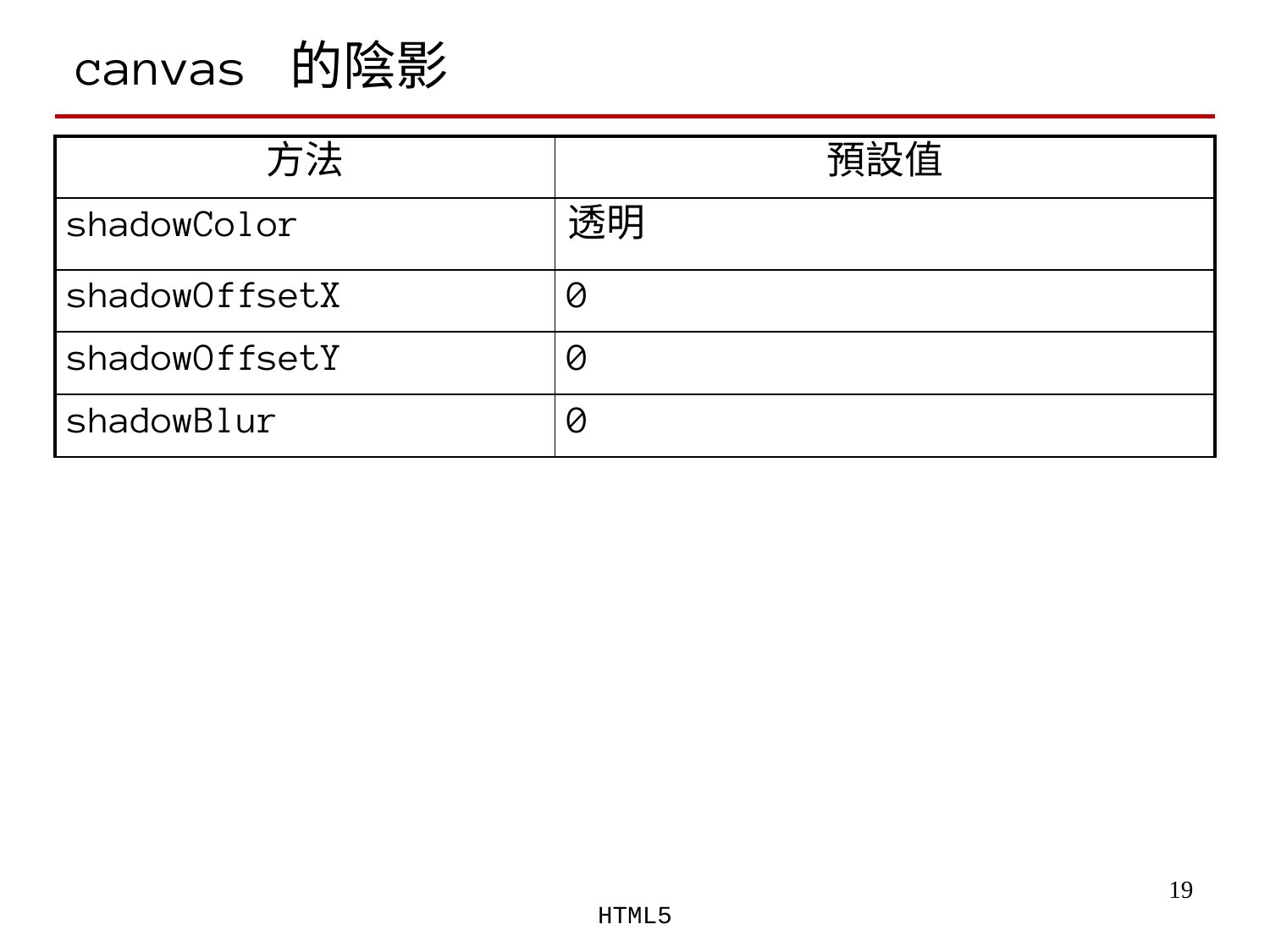

# canvas 的陰影
| 方法 | 預設值 |
| --- | --- |
| shadowColor | 透明 |
| shadowOffsetX | 0 |
| shadowOffsetY | 0 |
| shadowBlur | 0 |
19
HTML5